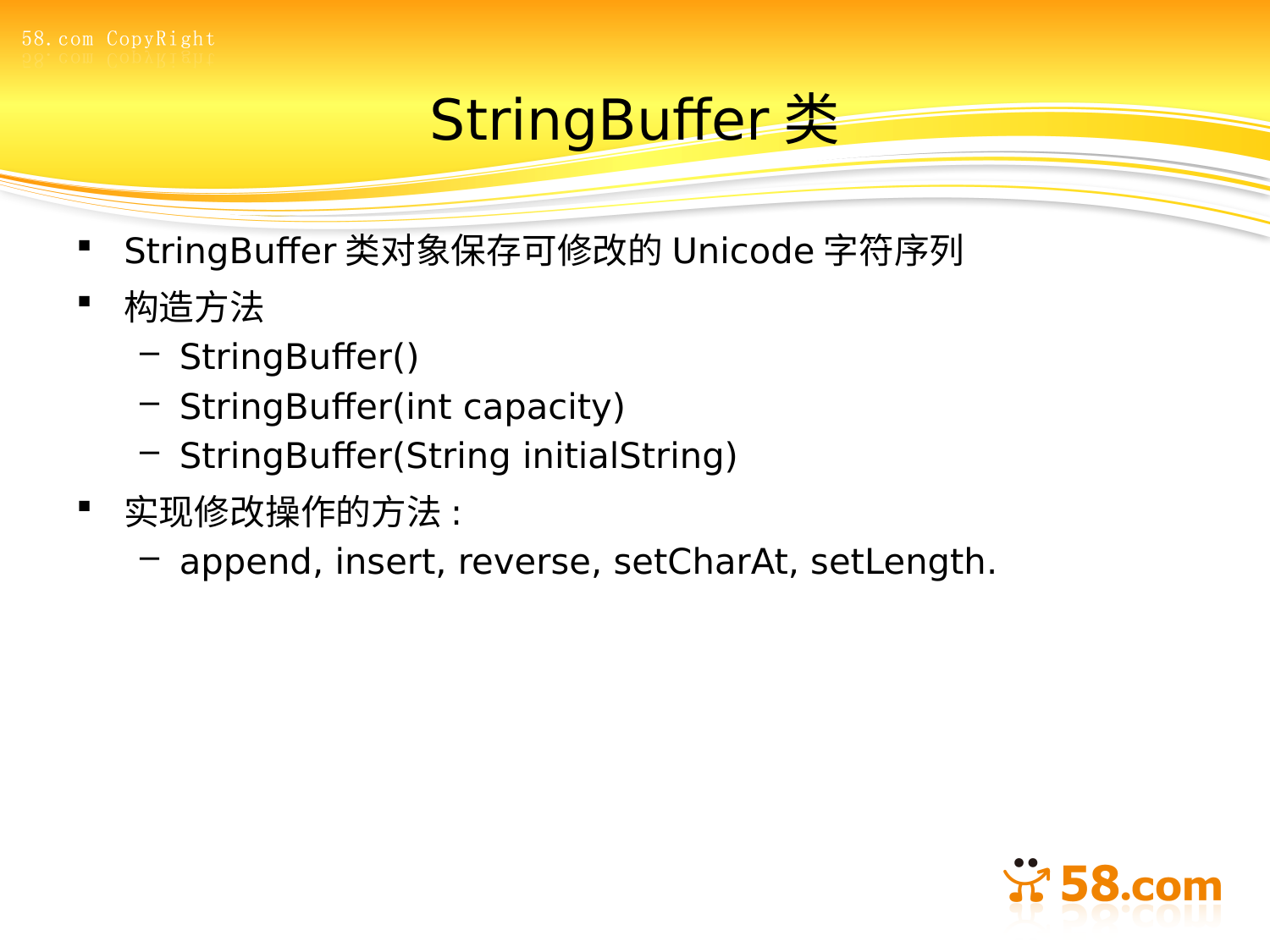

# StringBuffer类
StringBuffer类对象保存可修改的Unicode字符序列
构造方法
StringBuffer()
StringBuffer(int capacity)
StringBuffer(String initialString)
实现修改操作的方法:
append, insert, reverse, setCharAt, setLength.